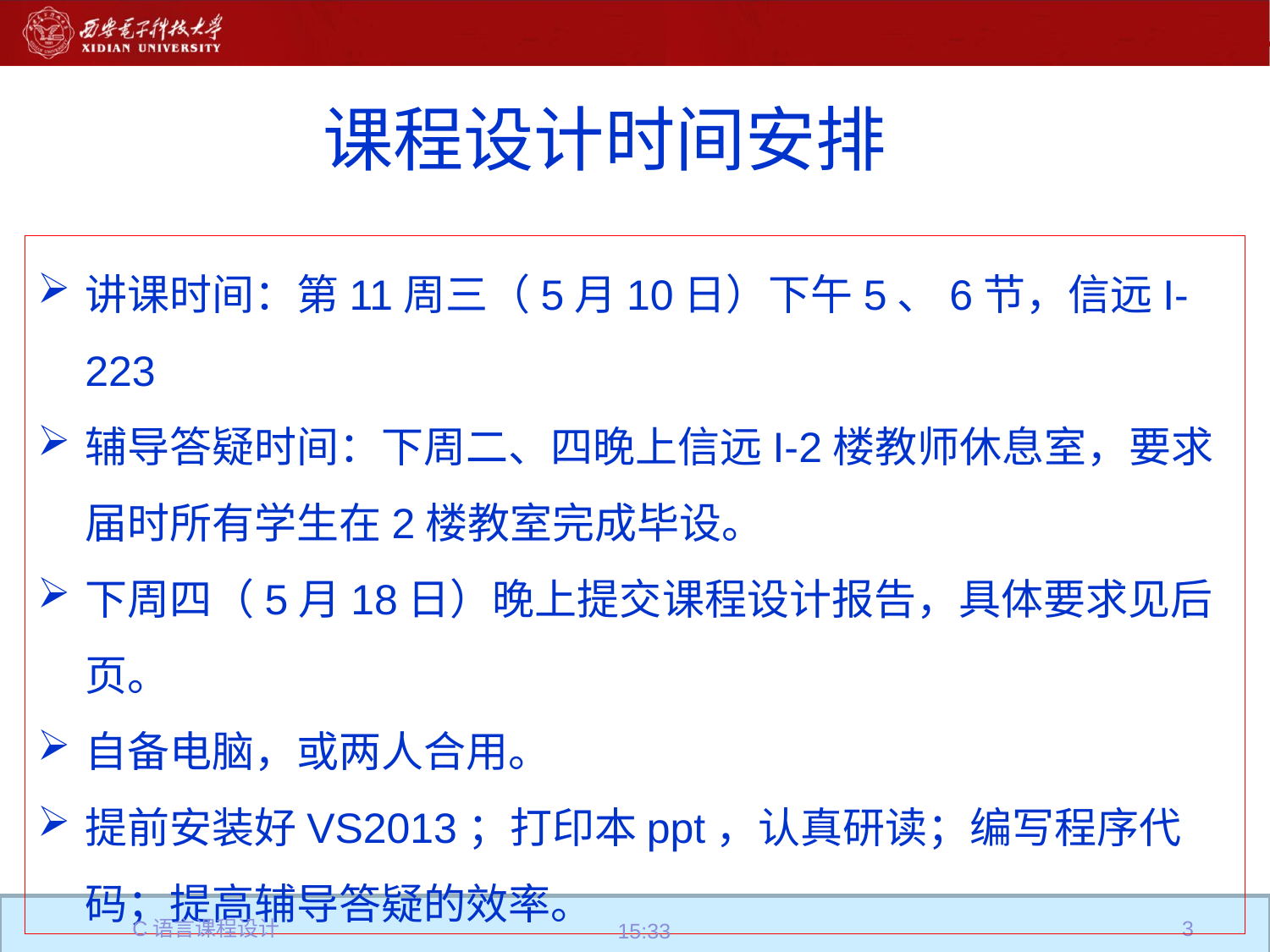

# 课程设计时间安排
讲课时间：第11周三（5月10日）下午5、6节，信远I-223
辅导答疑时间：下周二、四晚上信远I-2楼教师休息室，要求届时所有学生在2楼教室完成毕设。
下周四（5月18日）晚上提交课程设计报告，具体要求见后页。
自备电脑，或两人合用。
提前安装好VS2013；打印本ppt，认真研读；编写程序代码；提高辅导答疑的效率。
C语言课程设计
3
15:33